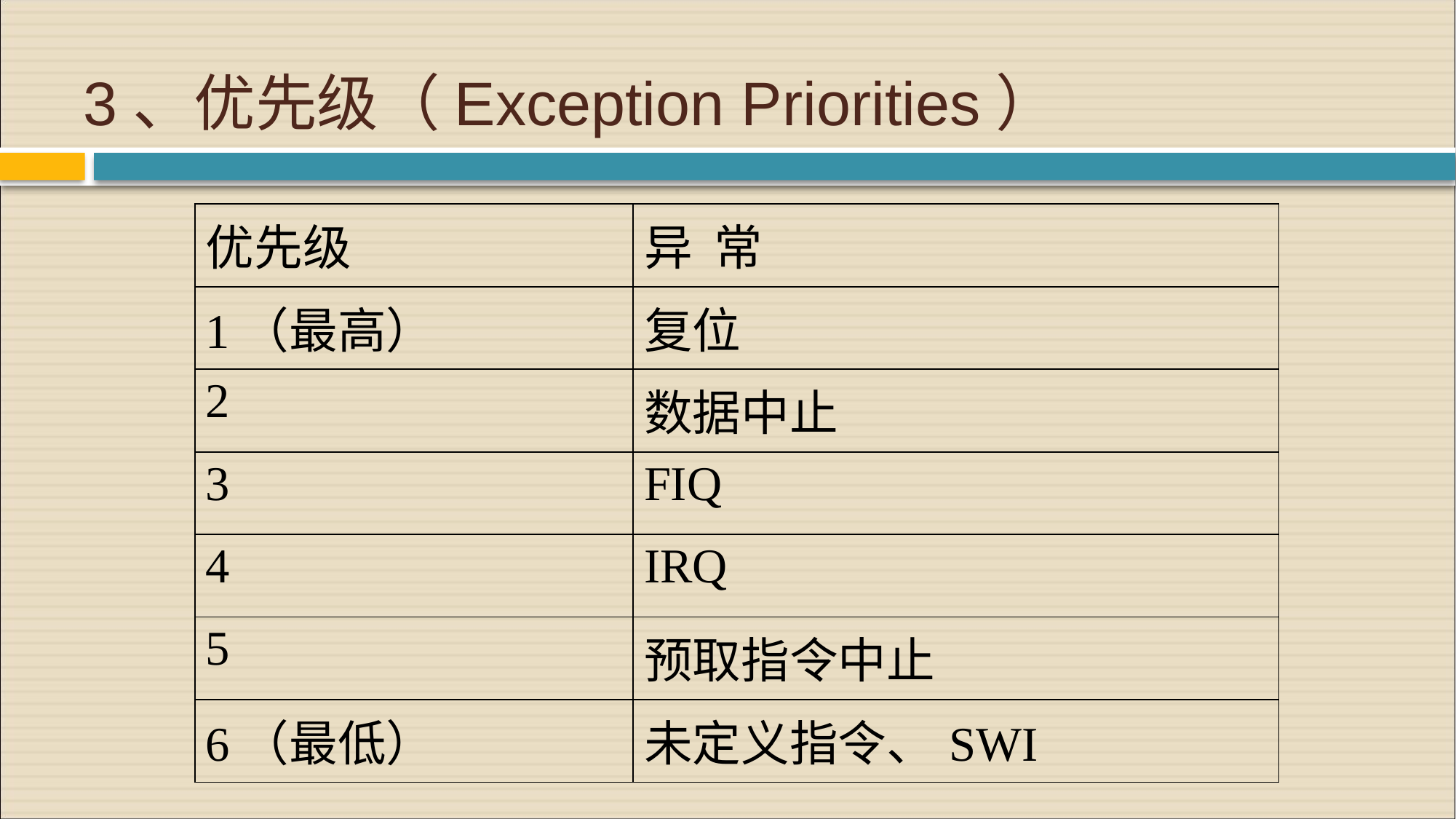

# 3、优先级（Exception Priorities）
| 优先级 | 异 常 |
| --- | --- |
| 1（最高） | 复位 |
| 2 | 数据中止 |
| 3 | FIQ |
| 4 | IRQ |
| 5 | 预取指令中止 |
| 6（最低） | 未定义指令、SWI |